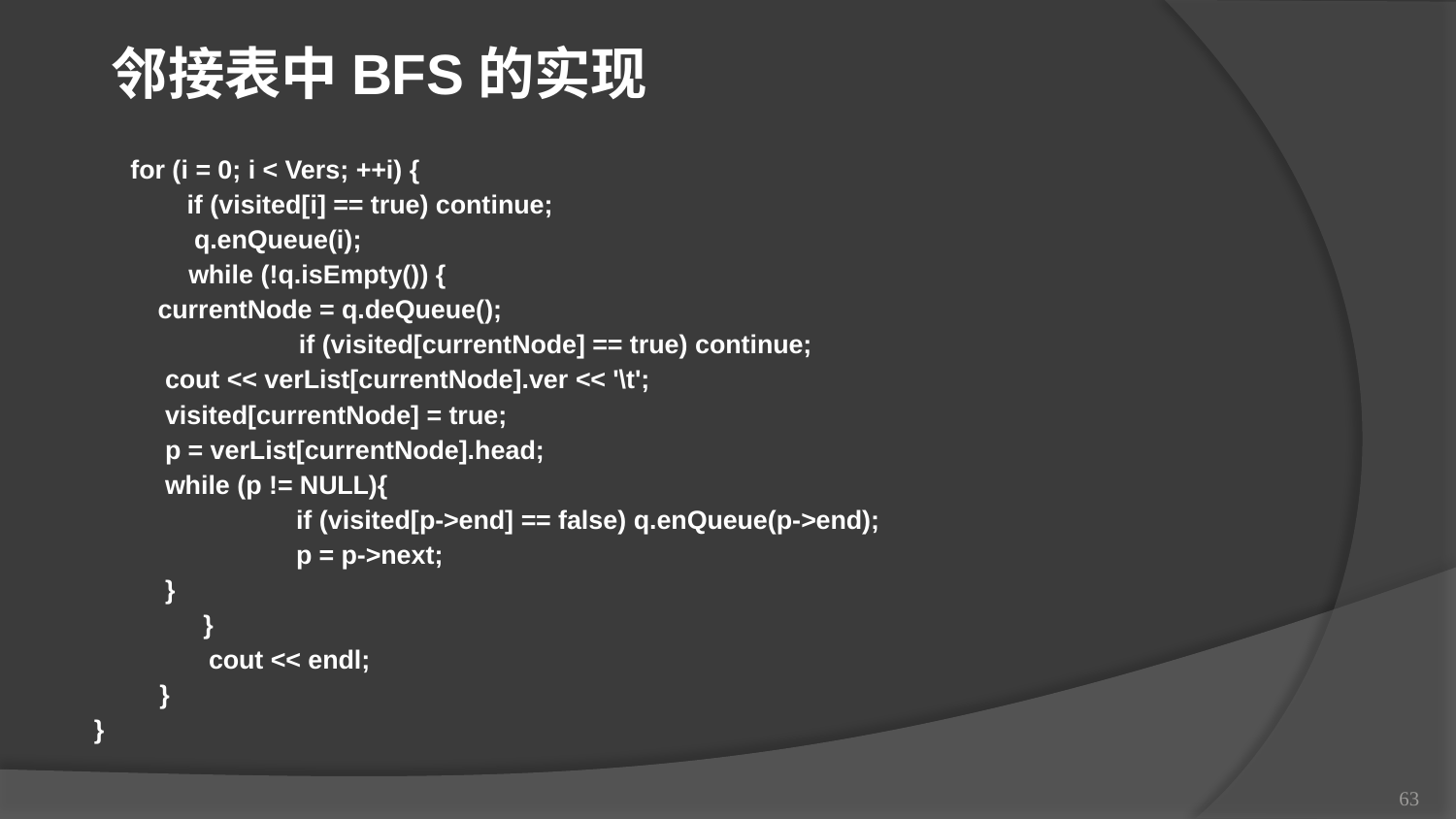

邻接表中BFS的实现
     for (i = 0; i < Vers; ++i) {
	     if (visited[i] == true) continue;
	      q.enQueue(i);
             while (!q.isEmpty()) {
		 currentNode = q.deQueue();
	 	  if (visited[currentNode] == true) continue;
		  cout << verList[currentNode].ver << '\t';
		  visited[currentNode] = true;
		  p = verList[currentNode].head;
		  while (p != NULL){
	                    if (visited[p->end] == false) q.enQueue(p->end);
	                    p = p->next;
		  }
               }
	        cout << endl;
         }
}
63